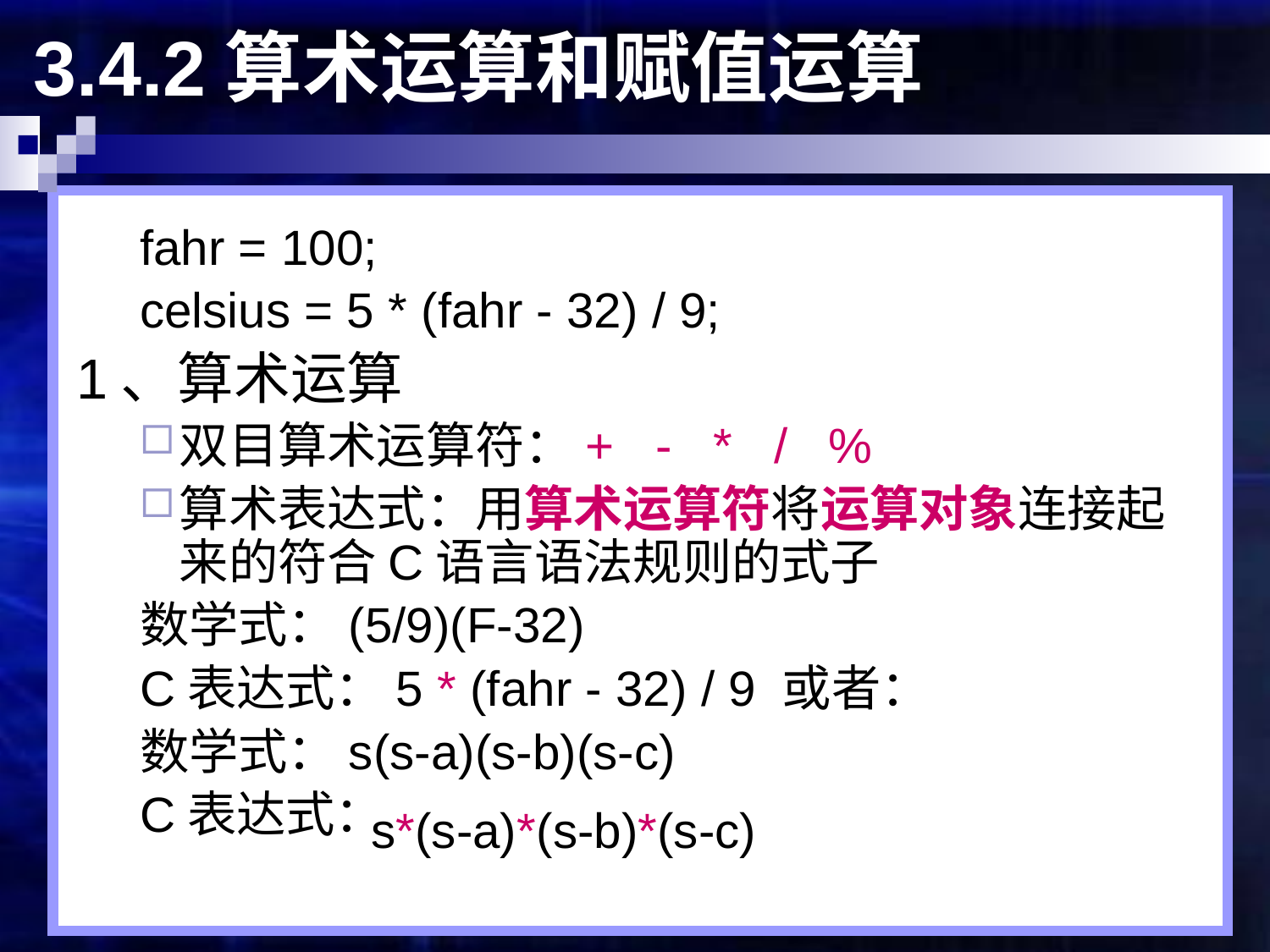

# 3.4.2算术运算和赋值运算
fahr = 100;
celsius = 5 * (fahr - 32) / 9;
1、算术运算
双目算术运算符：+   -   *   /   %
算术表达式：用算术运算符将运算对象连接起来的符合C语言语法规则的式子
数学式：(5/9)(F-32)
C表达式：5 * (fahr - 32) / 9 或者：
数学式：s(s-a)(s-b)(s-c)
C表达式：
s*(s-a)*(s-b)*(s-c)